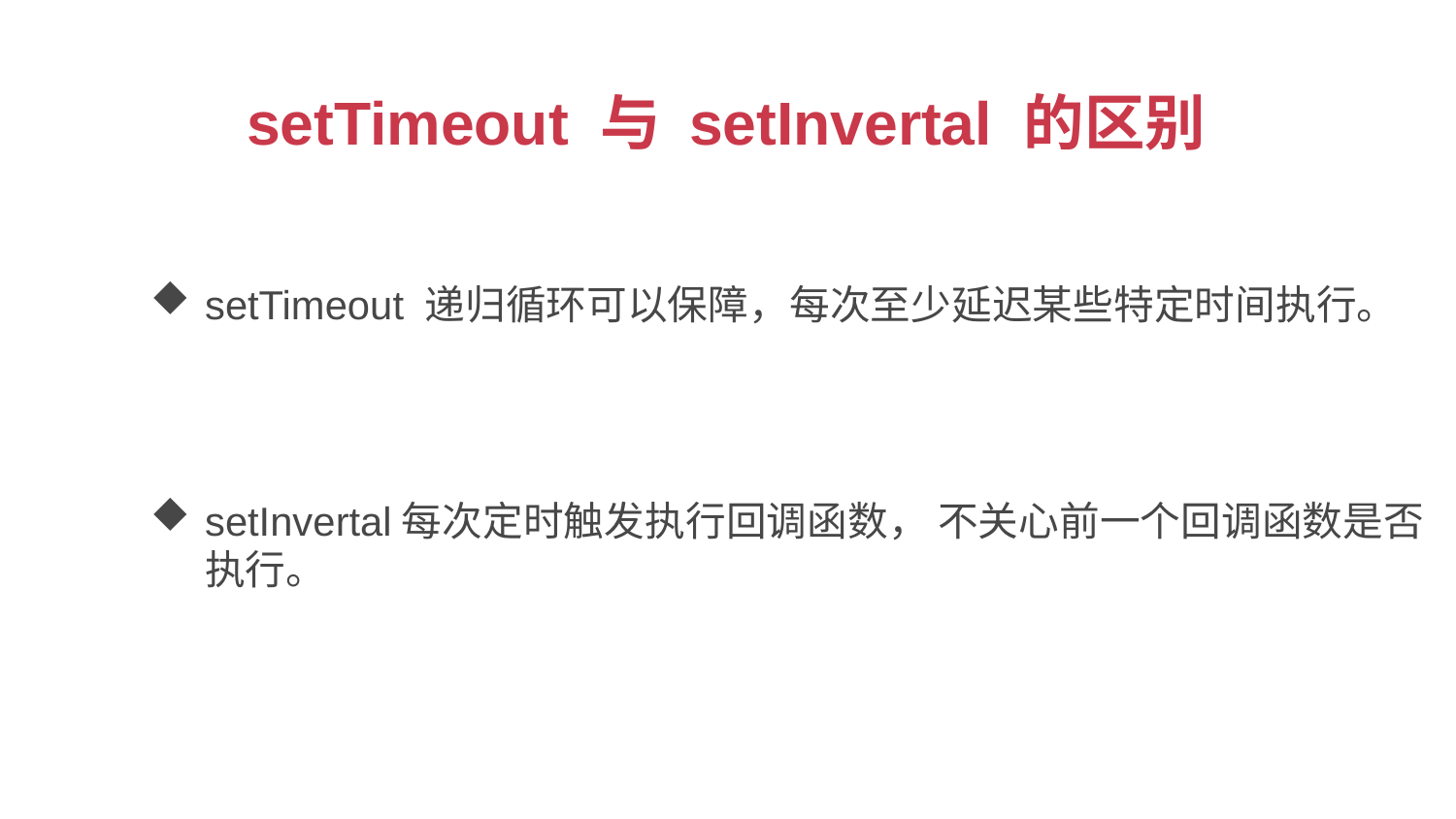

setTimeout 与 setInvertal 的区别
setTimeout 递归循环可以保障，每次至少延迟某些特定时间执行。
setInvertal每次定时触发执行回调函数， 不关心前一个回调函数是否执行。